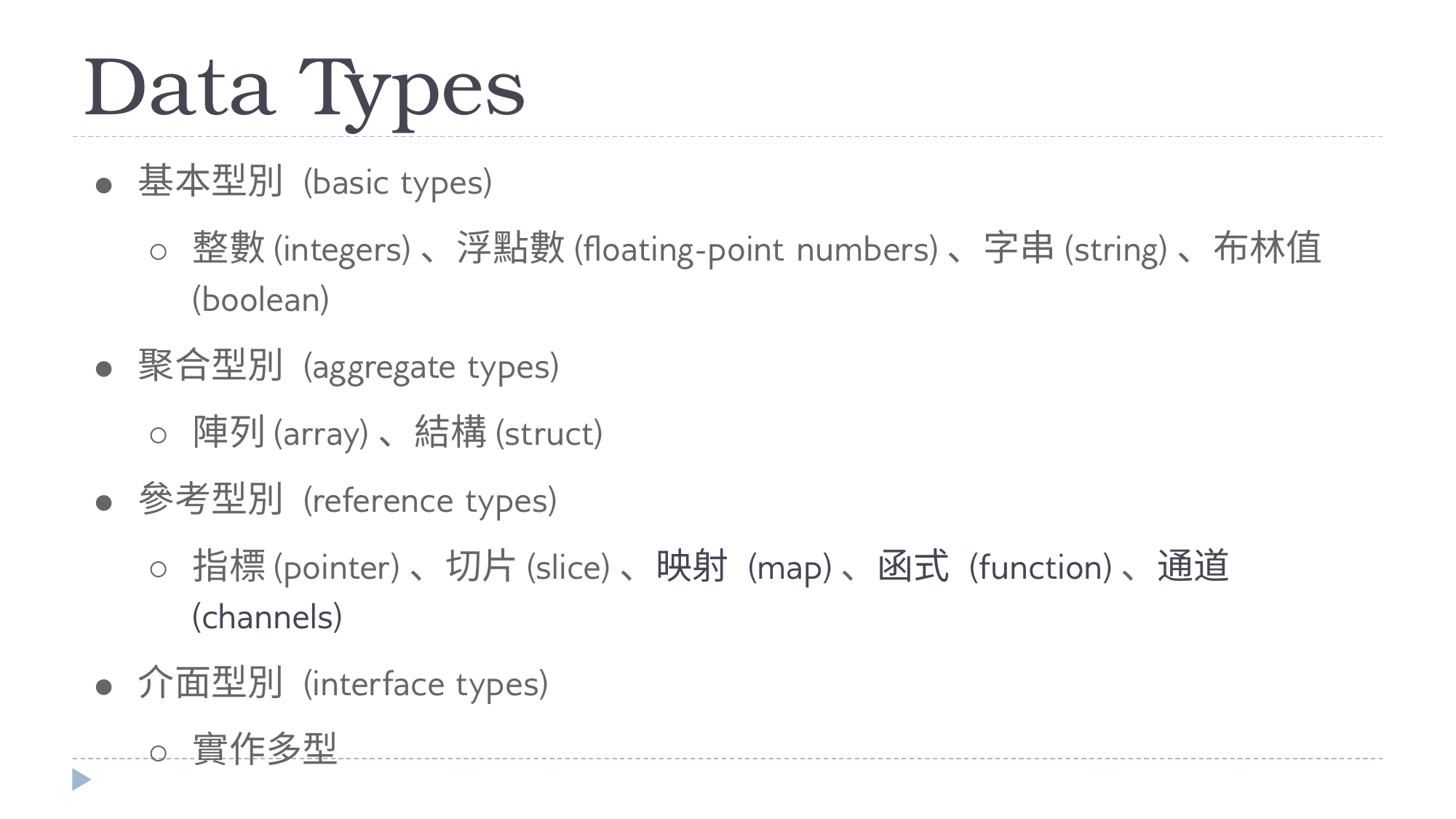

# Data Types
基本型別 (basic types)
整數(integers)、浮點數(floating-point numbers)、字串(string)、布林值(boolean)
聚合型別 (aggregate types)
陣列(array)、結構(struct)
參考型別 (reference types)
指標(pointer)、切片(slice)、映射 (map)、函式 (function)、通道 (channels)
介面型別 (interface types)
實作多型